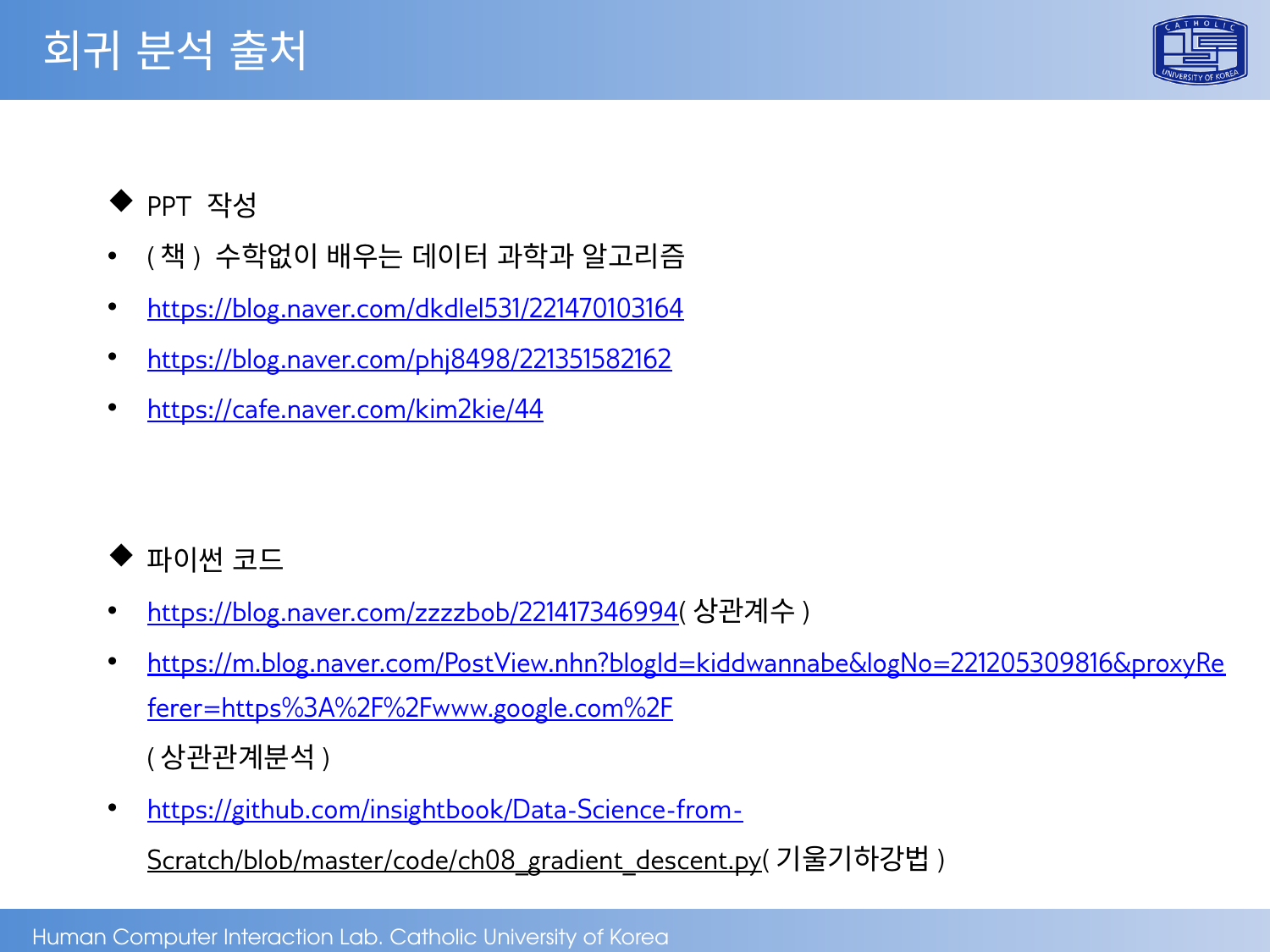

회귀 분석 출처
PPT 작성
(책) 수학없이 배우는 데이터 과학과 알고리즘
https://blog.naver.com/dkdlel531/221470103164
https://blog.naver.com/phj8498/221351582162
https://cafe.naver.com/kim2kie/44

파이썬 코드
https://blog.naver.com/zzzzbob/221417346994(상관계수)
https://m.blog.naver.com/PostView.nhn?blogId=kiddwannabe&logNo=221205309816&proxyReferer=https%3A%2F%2Fwww.google.com%2F(상관관계분석)
https://github.com/insightbook/Data-Science-from-Scratch/blob/master/code/ch08_gradient_descent.py(기울기하강법)